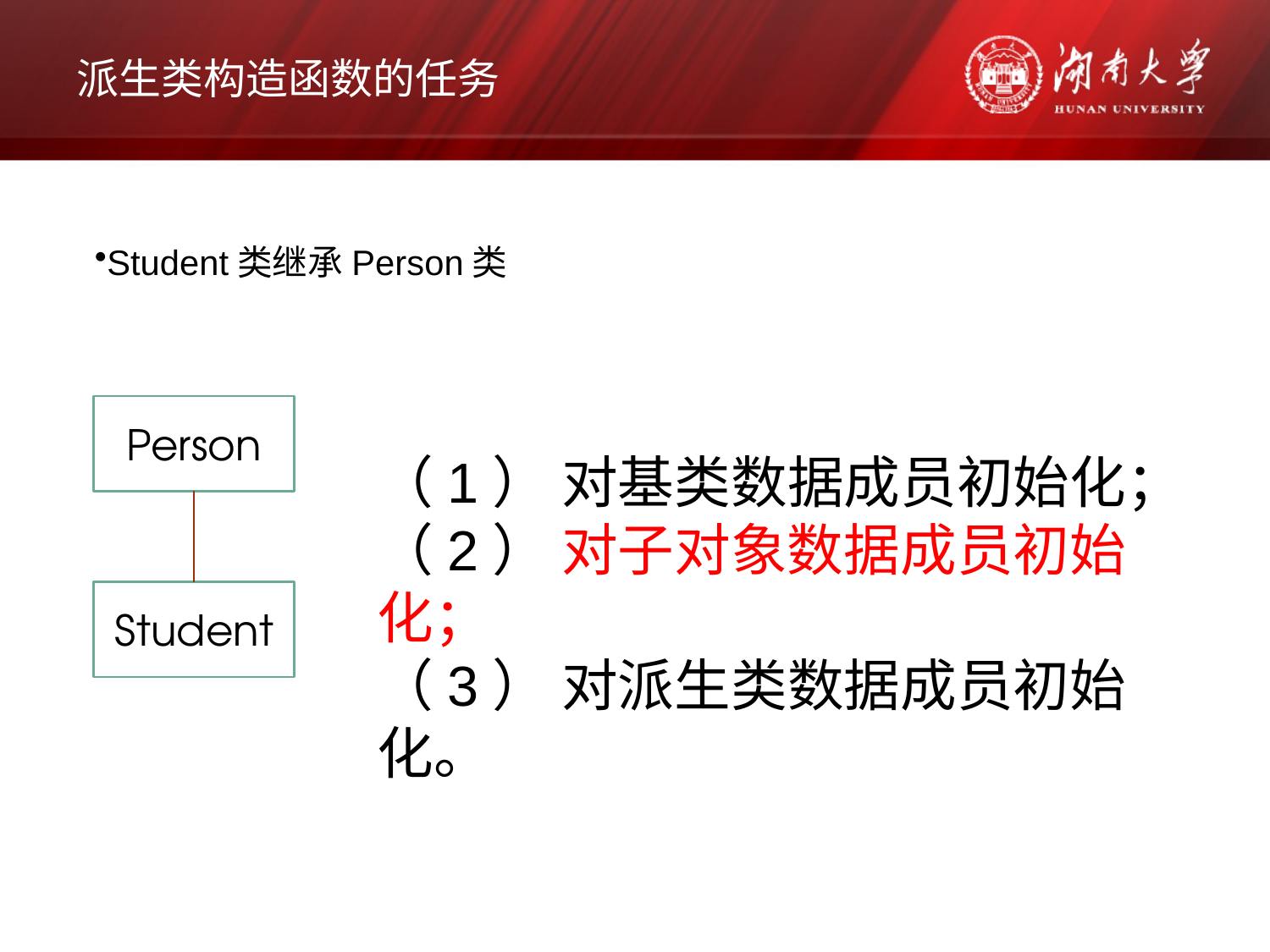

# 派生类构造函数的任务
Student类继承Person类

（1） 对基类数据成员初始化；
（2） 对子对象数据成员初始化；
（3） 对派生类数据成员初始化。
Person
Student